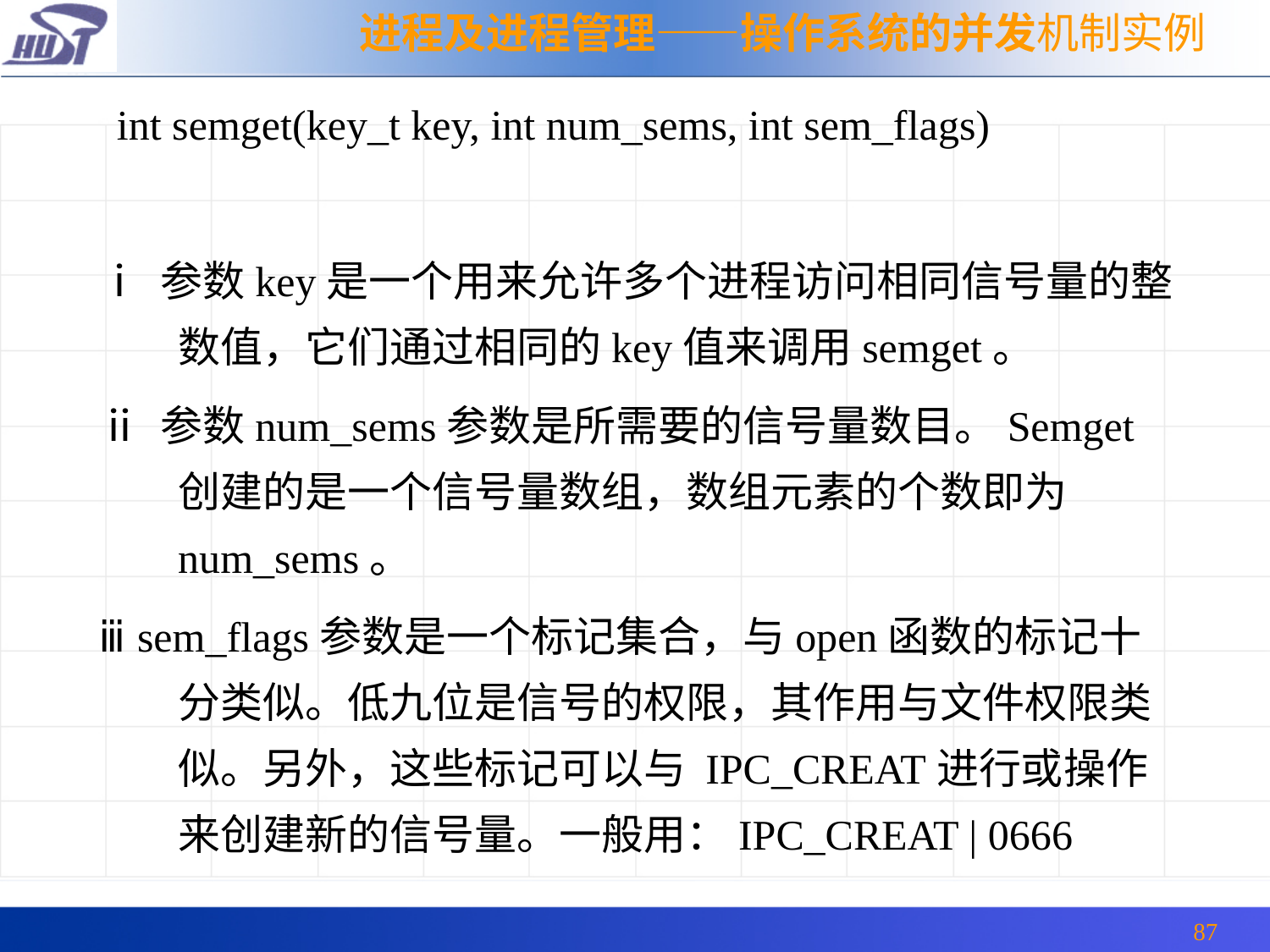

进程及进程管理——操作系统的并发机制实例
 int semget(key_t key, int num_sems, int sem_flags)
ⅰ 参数key是一个用来允许多个进程访问相同信号量的整数值，它们通过相同的key值来调用semget。
ⅱ 参数num_sems参数是所需要的信号量数目。Semget创建的是一个信号量数组，数组元素的个数即为num_sems。
ⅲ sem_flags参数是一个标记集合，与open函数的标记十分类似。低九位是信号的权限，其作用与文件权限类似。另外，这些标记可以与 IPC_CREAT进行或操作来创建新的信号量。一般用：IPC_CREAT | 0666
87